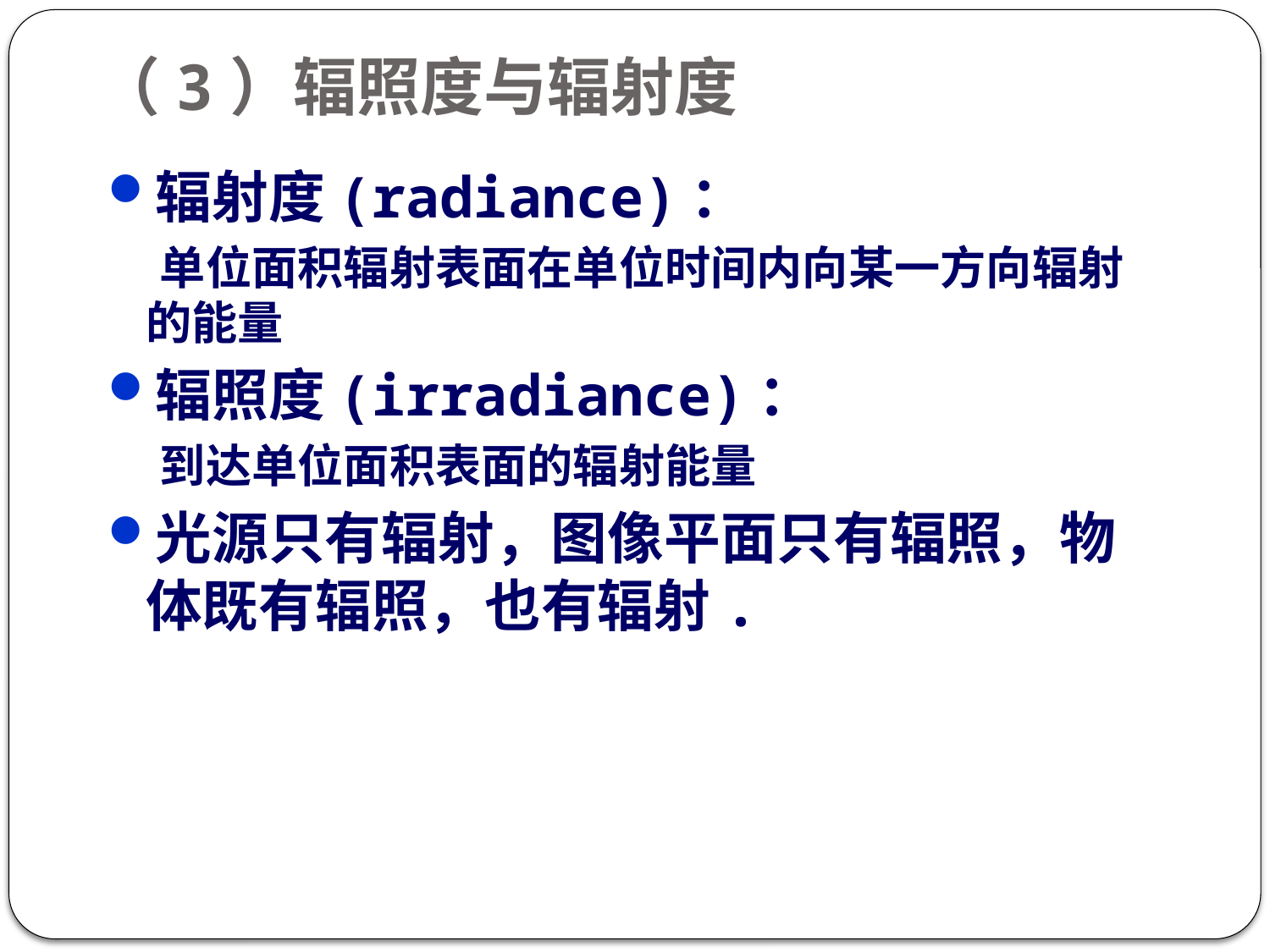

# （3）辐照度与辐射度
辐射度(radiance)：
    单位面积辐射表面在单位时间内向某一方向辐射的能量
辐照度(irradiance)：
    到达单位面积表面的辐射能量
光源只有辐射，图像平面只有辐照，物体既有辐照，也有辐射.